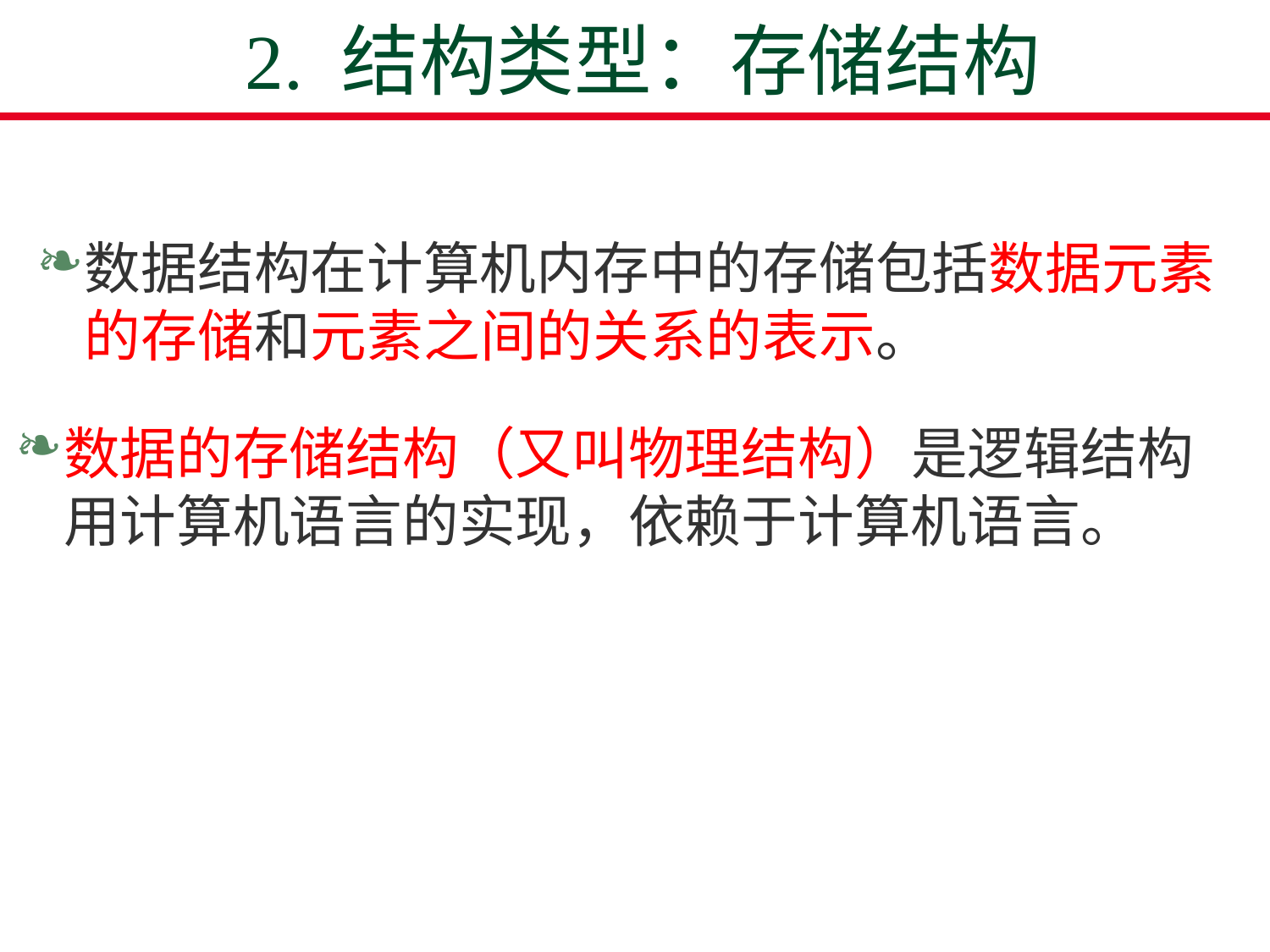

# 2. 结构类型：存储结构

数据结构在计算机内存中的存储包括数据元素的存储和元素之间的关系的表示。
数据的存储结构（又叫物理结构）是逻辑结构用计算机语言的实现，依赖于计算机语言。